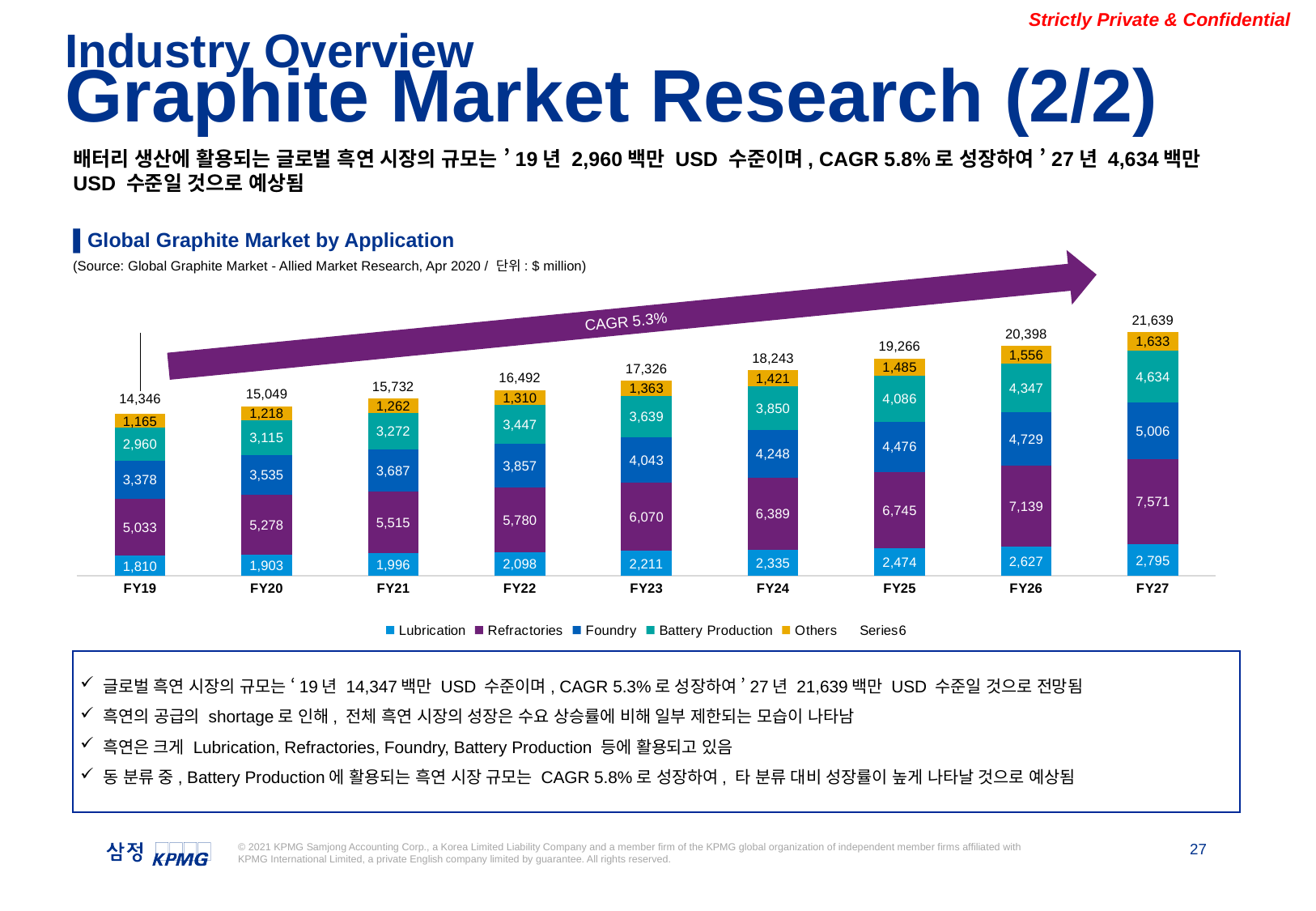

### Chart

| Category | Lubrication | Refractories | Foundry | Battery Production | Others |  |
|---|---|---|---|---|---|---|
| 19 | 1810.0 | 5033.0 | 3378.0 | 2960.0 | 1165.0 | 14346.0 |
| 20 | 1903.0 | 5278.0 | 3535.0 | 3115.0 | 1218.0 | 15049.0 |
| 21 | 1996.0 | 5515.0 | 3687.0 | 3272.0 | 1262.0 | 15732.0 |
| 22 | 2098.0 | 5780.0 | 3857.0 | 3447.0 | 1310.0 | 16492.0 |
| 23 | 2211.0 | 6070.0 | 4043.0 | 3639.0 | 1363.0 | 17326.0 |
| 24 | 2335.0 | 6389.0 | 4248.0 | 3850.0 | 1421.0 | 18243.0 |
| 25 | 2474.0 | 6745.0 | 4476.0 | 4086.0 | 1485.0 | 19266.0 |
| 26 | 2627.0 | 7139.0 | 4729.0 | 4347.0 | 1556.0 | 20398.0 |
| 27 | 2795.0 | 7571.0 | 5006.0 | 4634.0 | 1633.0 | 21639.0 |
Industry Overview
Graphite Market Research (2/2)
배터리 생산에 활용되는 글로벌 흑연 시장의 규모는 ’19년 2,960백만 USD 수준이며, CAGR 5.8%로 성장하여 ’27년 4,634백만 USD 수준일 것으로 예상됨
▌Global Graphite Market by Application
(Source: Global Graphite Market - Allied Market Research, Apr 2020 / 단위: $ million)
CAGR 5.3%
글로벌 흑연 시장의 규모는 ‘19년 14,347백만 USD 수준이며, CAGR 5.3%로 성장하여 ’27년 21,639백만 USD 수준일 것으로 전망됨
흑연의 공급의 shortage로 인해, 전체 흑연 시장의 성장은 수요 상승률에 비해 일부 제한되는 모습이 나타남
흑연은 크게 Lubrication, Refractories, Foundry, Battery Production 등에 활용되고 있음
동 분류 중, Battery Production에 활용되는 흑연 시장 규모는 CAGR 5.8%로 성장하여, 타 분류 대비 성장률이 높게 나타날 것으로 예상됨